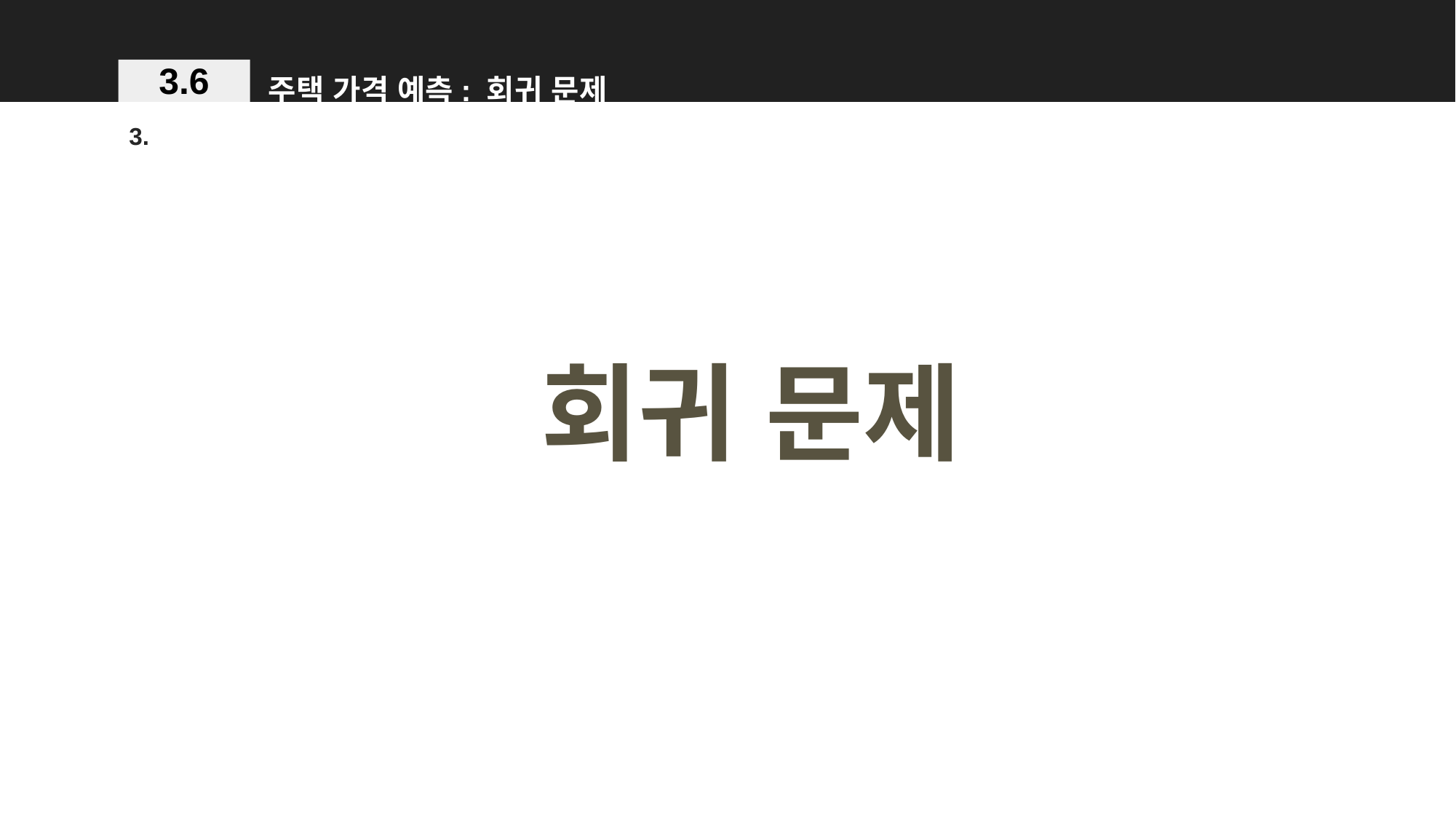

주택 가격 예측: 회귀 문제
3.6

3.
회귀 문제